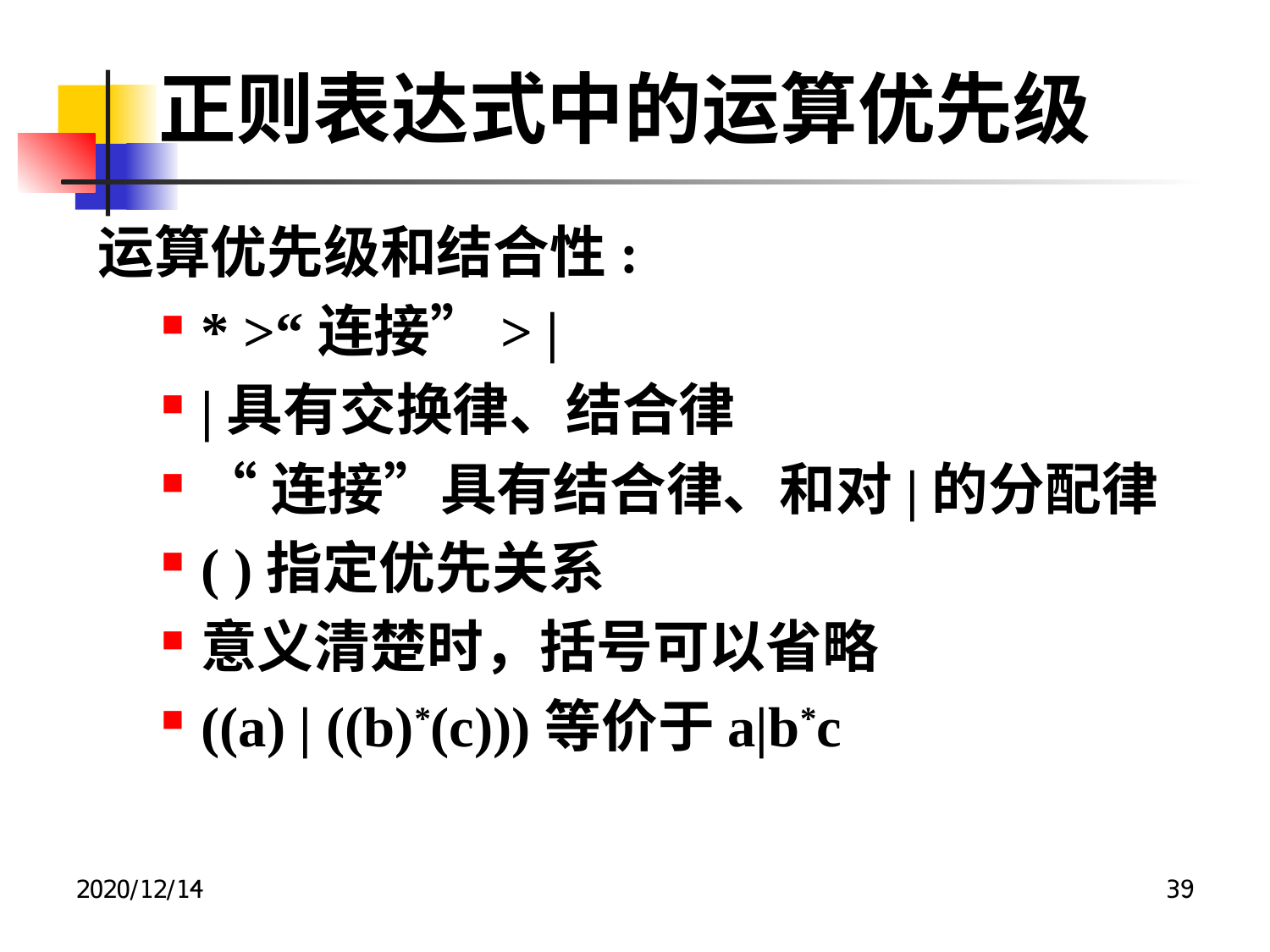

正则表达式中的运算优先级
运算优先级和结合性:
* >“连接”> |
|具有交换律、结合律
“连接”具有结合律、和对|的分配律
( )指定优先关系
意义清楚时，括号可以省略
((a) | ((b)*(c)))等价于a|b*c

2020/12/14
39